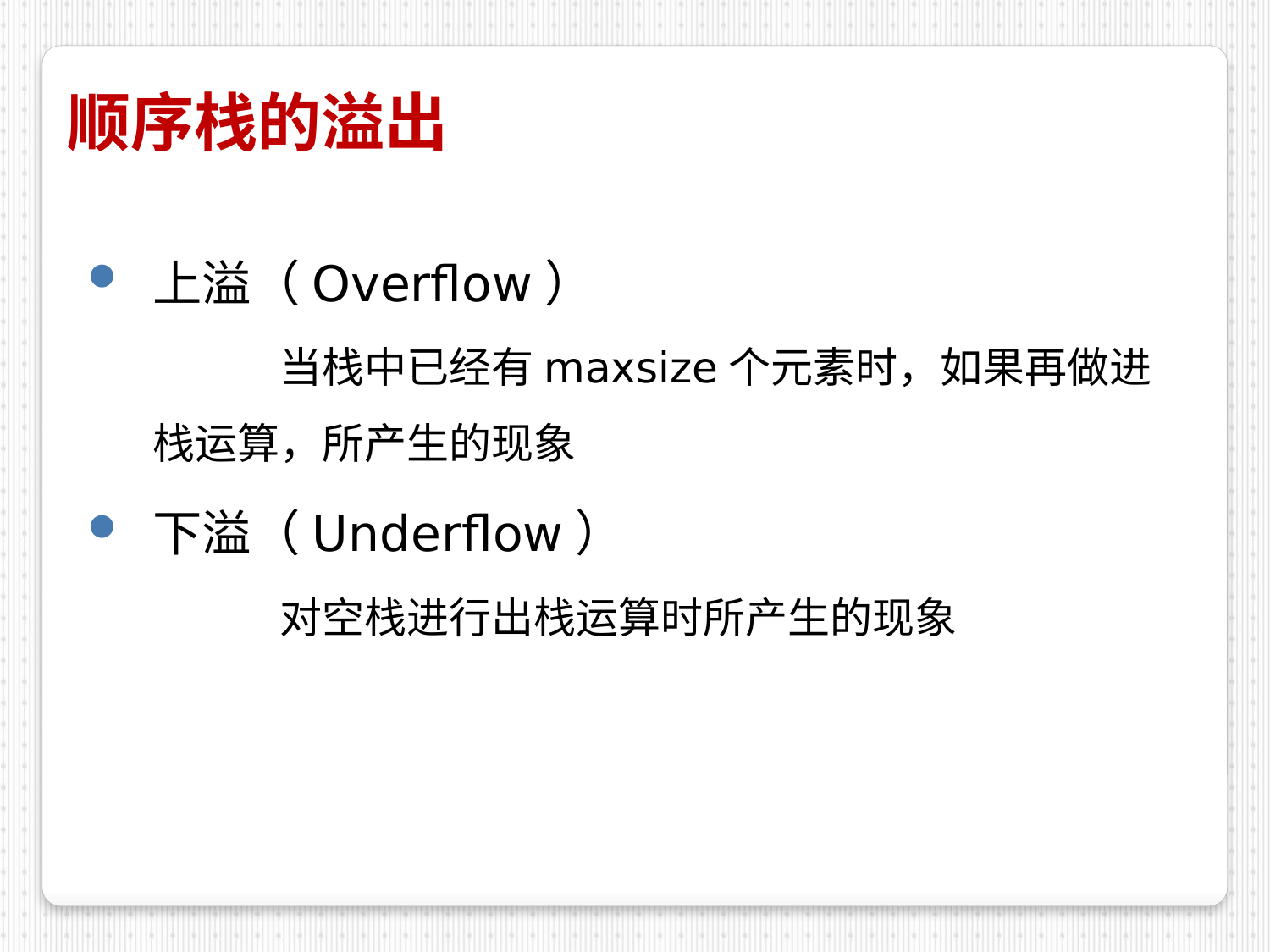

顺序栈的溢出
上溢（Overflow）
	当栈中已经有maxsize个元素时，如果再做进栈运算，所产生的现象
下溢（Underflow）
	对空栈进行出栈运算时所产生的现象